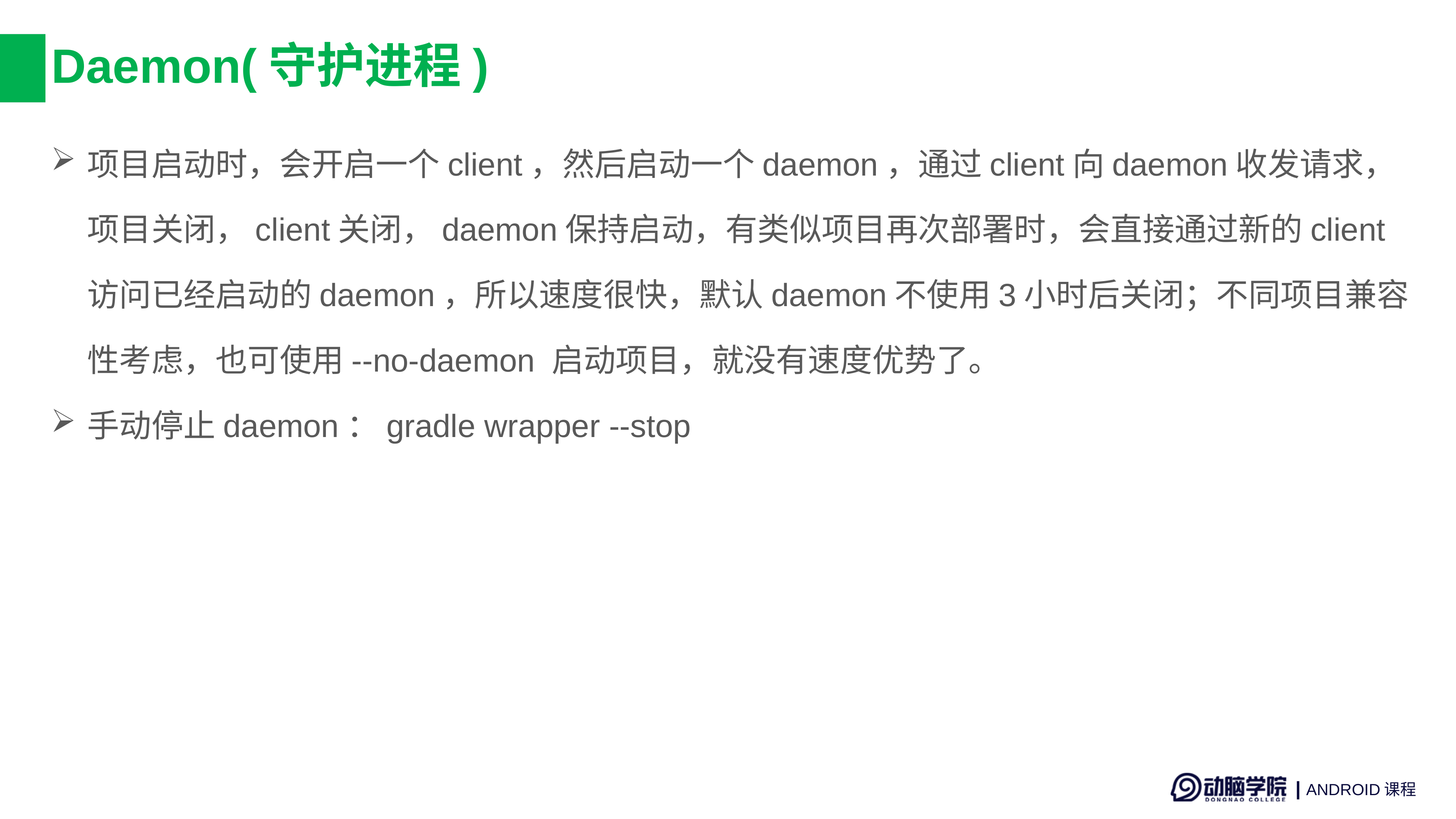

# Daemon(守护进程)
项目启动时，会开启一个client，然后启动一个daemon，通过client向daemon收发请求，项目关闭，client关闭，daemon保持启动，有类似项目再次部署时，会直接通过新的client访问已经启动的daemon，所以速度很快，默认daemon不使用3小时后关闭；不同项目兼容性考虑，也可使用--no-daemon 启动项目，就没有速度优势了。
手动停止daemon：gradle wrapper --stop